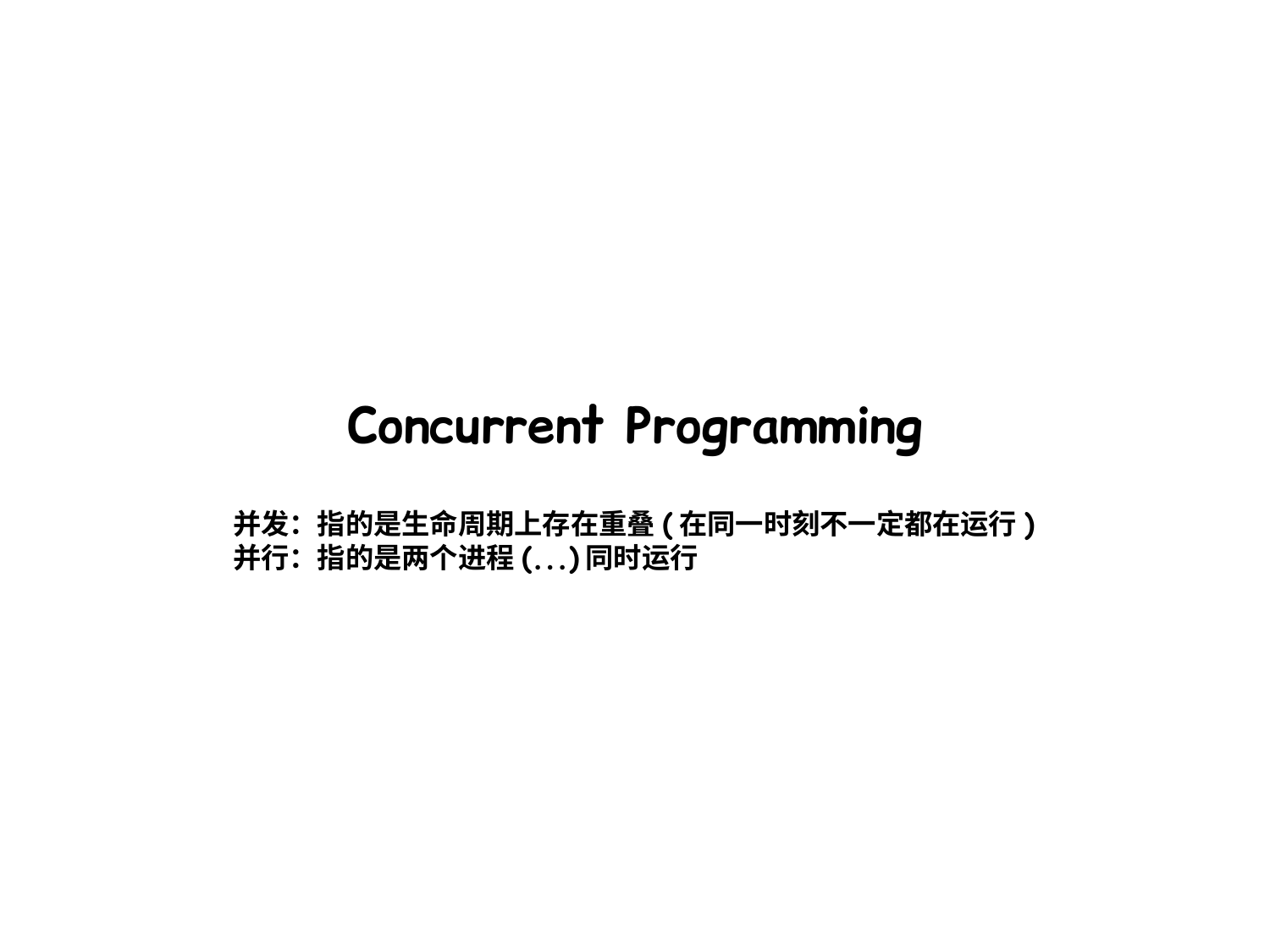

# Concurrent Programming
并发：指的是生命周期上存在重叠(在同一时刻不一定都在运行)
并行：指的是两个进程(...)同时运行
1